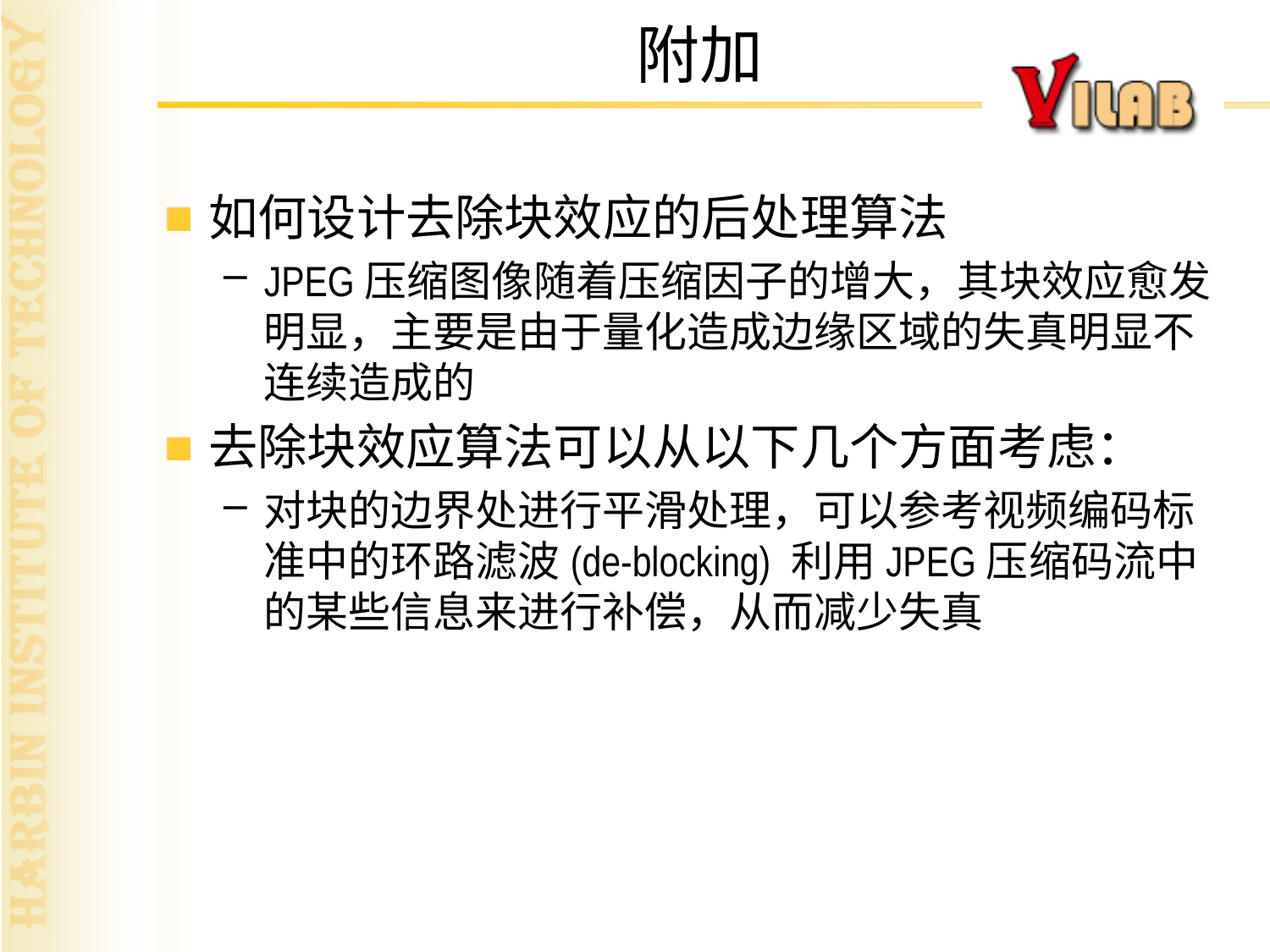

附加
如何设计去除块效应的后处理算法
JPEG压缩图像随着压缩因子的增大，其块效应愈发明显，主要是由于量化造成边缘区域的失真明显不连续造成的
去除块效应算法可以从以下几个方面考虑：
对块的边界处进行平滑处理，可以参考视频编码标准中的环路滤波(de-blocking) 利用JPEG压缩码流中的某些信息来进行补偿，从而减少失真